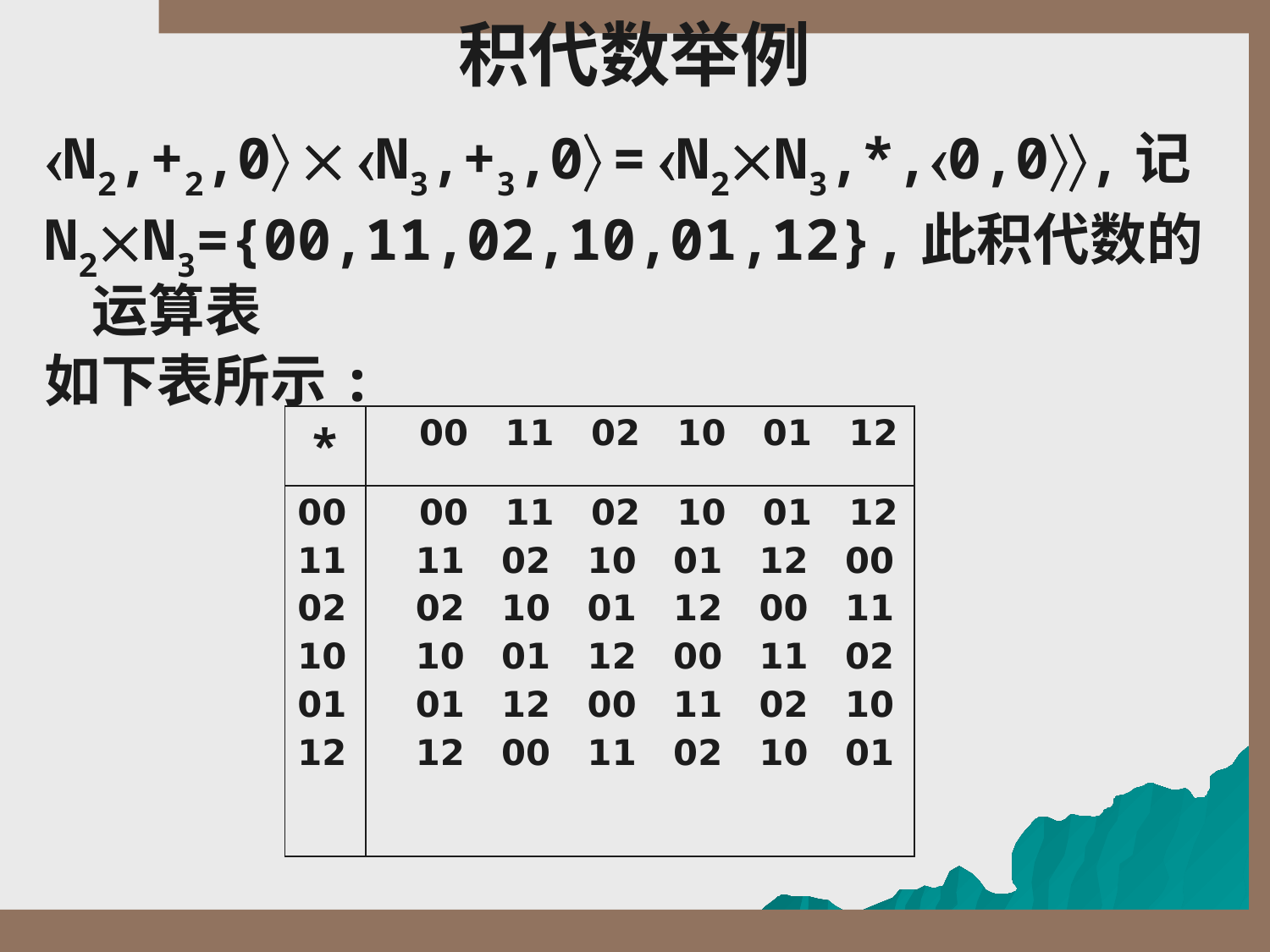

# 积代数举例
〈N2,+2,0〉 × 〈N3,+3,0〉 = 〈N2×N3,*,〈0,0〉〉,记
N2×N3={00,11,02,10,01,12},此积代数的运算表
如下表所示:

| \* | 00 11 02 10 01 12 |
| --- | --- |
| 00 11 02 10 01 12 | 00 11 02 10 01 12 11 02 10 01 12 00 02 10 01 12 00 11 10 01 12 00 11 02 01 12 00 11 02 10 12 00 11 02 10 01 |
39